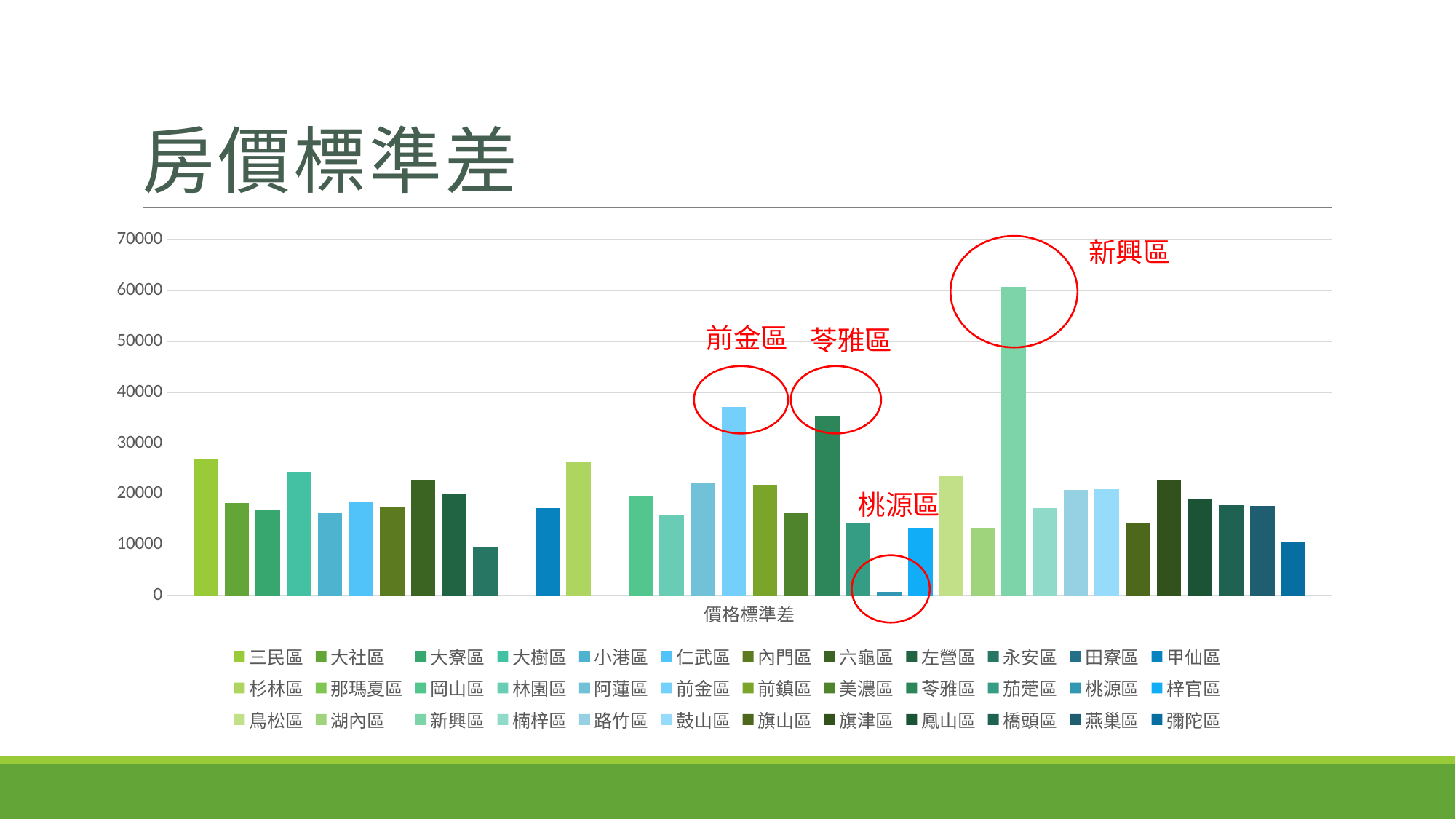

# 房價標準差

### Chart

| Category | 三民區 | 大社區 | 大寮區 | 大樹區 | 小港區 | 仁武區 | 內門區 | 六龜區 | 左營區 | 永安區 | 田寮區 | 甲仙區 | 杉林區 | 那瑪夏區 | 岡山區 | 林園區 | 阿蓮區 | 前金區 | 前鎮區 | 美濃區 | 苓雅區 | 茄萣區 | 桃源區 | 梓官區 | 鳥松區 | 湖內區 | 新興區 | 楠梓區 | 路竹區 | 鼓山區 | 旗山區 | 旗津區 | 鳳山區 | 橋頭區 | 燕巢區 | 彌陀區 |
|---|---|---|---|---|---|---|---|---|---|---|---|---|---|---|---|---|---|---|---|---|---|---|---|---|---|---|---|---|---|---|---|---|---|---|---|---|
| 價格標準差 | 26729.93 | 18186.43 | 16902.48 | 24436.02 | 16286.6 | 18357.99 | 17316.52 | 22819.93 | 20036.5 | 9674.431 | 0.0 | 17255.19 | 26358.62 | 0.0 | 19503.33 | 15757.75 | 22204.23 | 37064.67 | 21825.17 | 16168.96 | 35245.5 | 14142.8 | 731.2676 | 13372.11 | 23553.81 | 13321.07 | 60699.2 | 17251.15 | 20763.12 | 20959.03 | 14156.07 | 22686.44 | 19019.71 | 17702.0 | 17621.67 | 10433.55 |